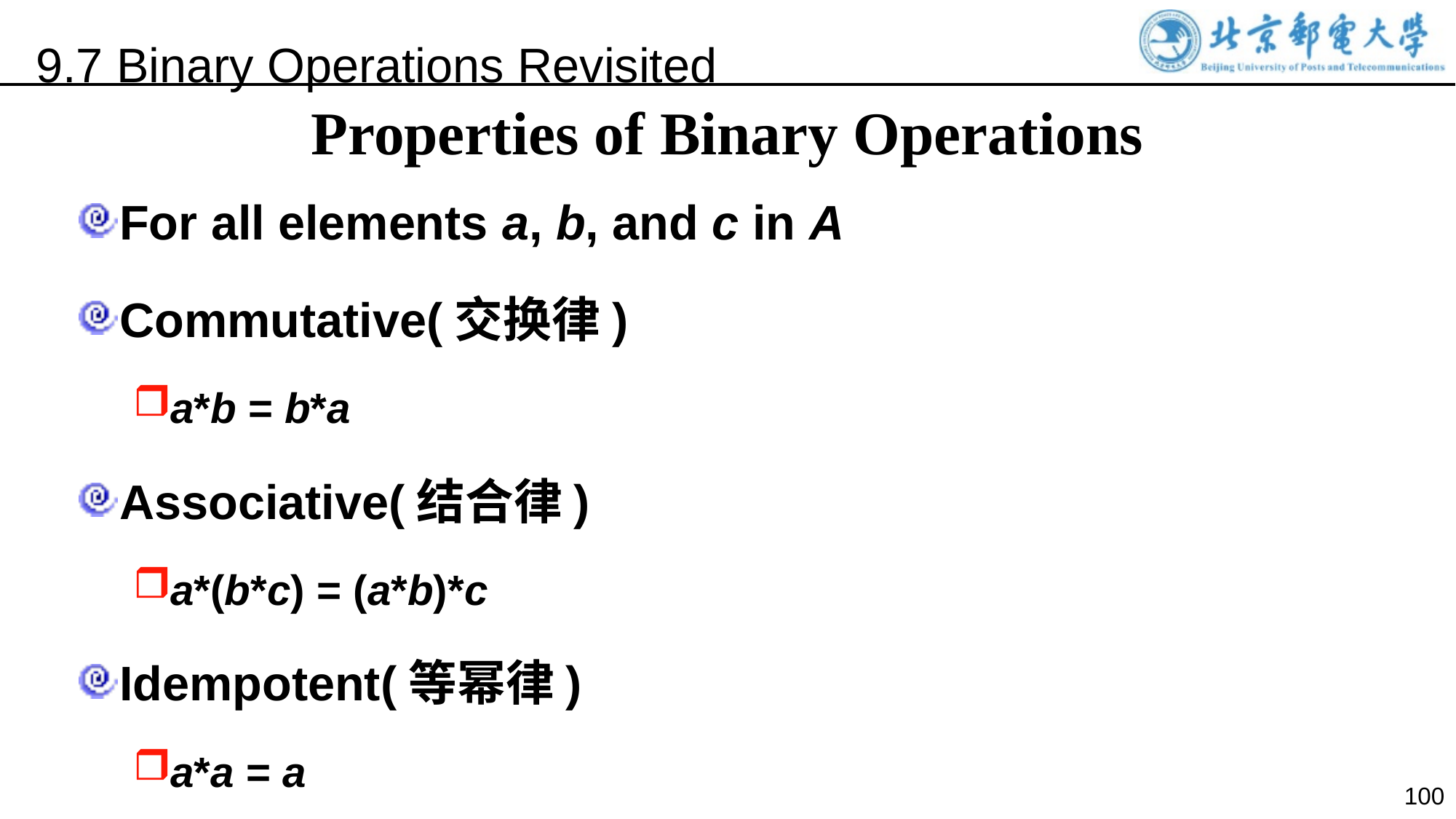

9.7 Binary Operations Revisited
Properties of Binary Operations
For all elements a, b, and c in A
Commutative(交换律)
a*b = b*a
Associative(结合律)
a*(b*c) = (a*b)*c
Idempotent(等幂律)
a*a = a